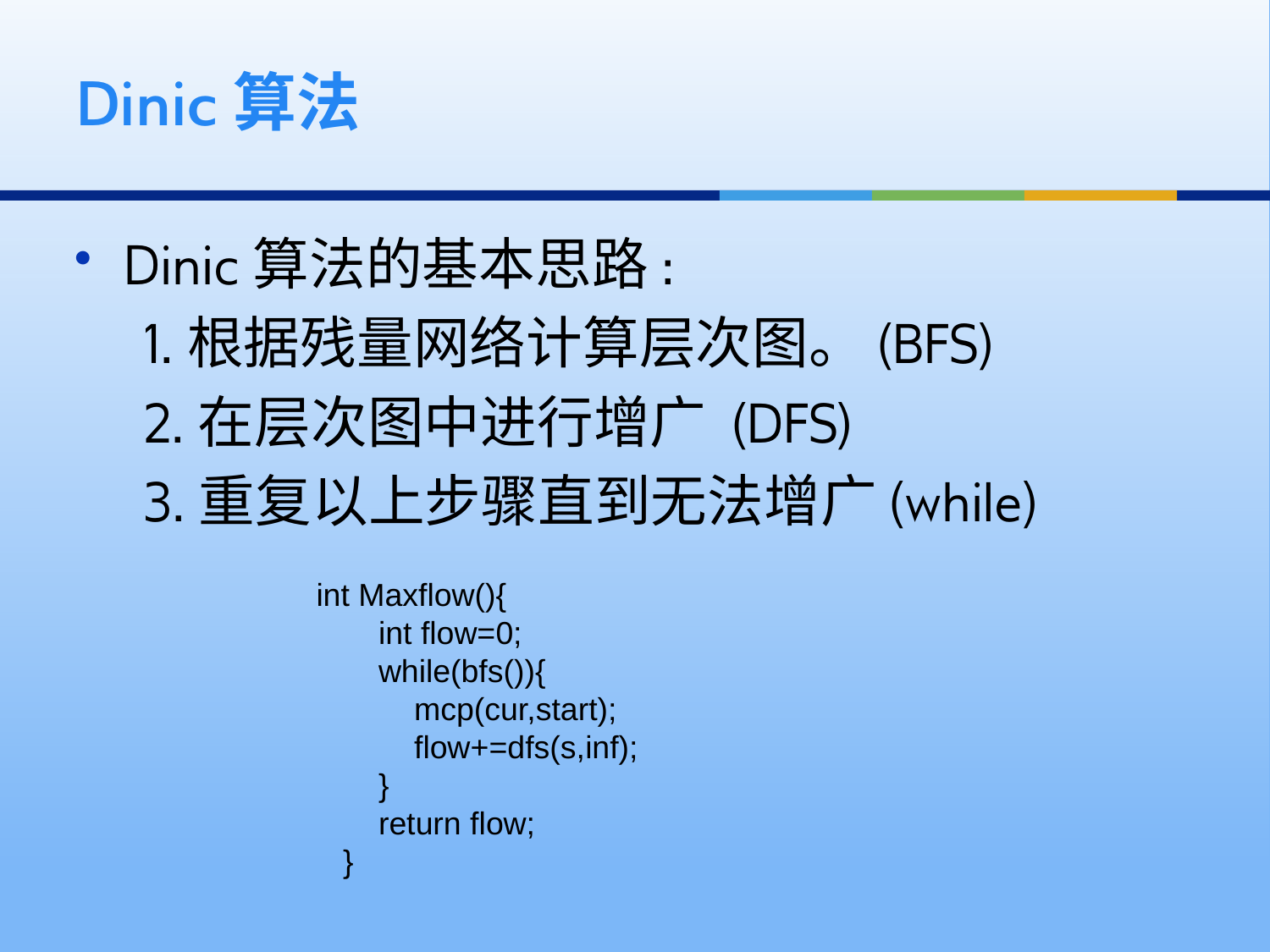

Dinic算法
Dinic算法的基本思路:
    1.根据残量网络计算层次图。(BFS)
    2.在层次图中进行增广 (DFS)
    3.重复以上步骤直到无法增广(while)

 int Maxflow(){
        int flow=0;
        while(bfs()){
            mcp(cur,start);
            flow+=dfs(s,inf);
        }
        return flow;
    }